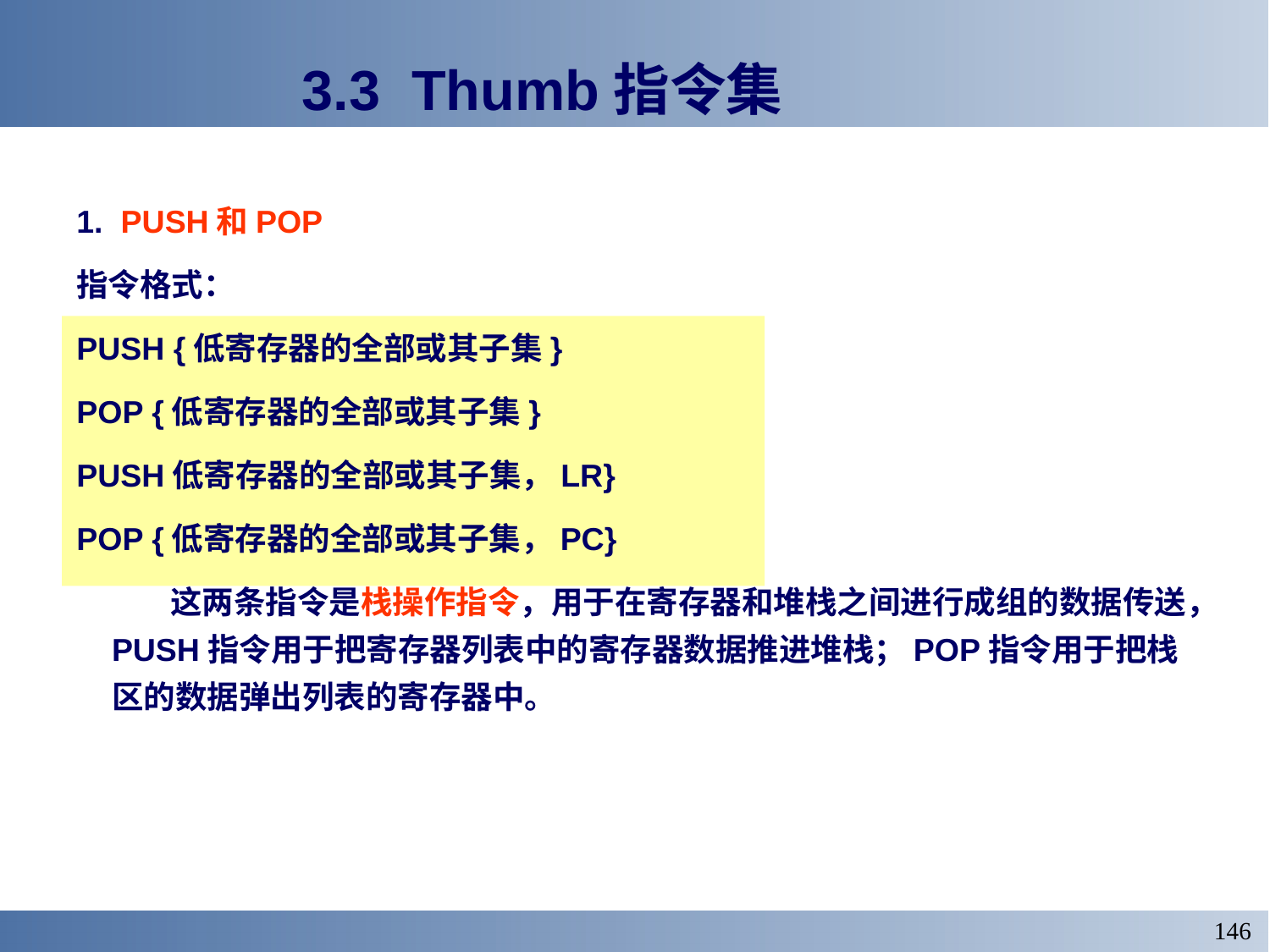

# 3.3  Thumb指令集
1.  PUSH和POP
指令格式：
PUSH {低寄存器的全部或其子集}
POP {低寄存器的全部或其子集}
PUSH低寄存器的全部或其子集，LR}
POP {低寄存器的全部或其子集，PC}
            这两条指令是栈操作指令，用于在寄存器和堆栈之间进行成组的数据传送，PUSH指令用于把寄存器列表中的寄存器数据推进堆栈；POP指令用于把栈区的数据弹出列表的寄存器中。